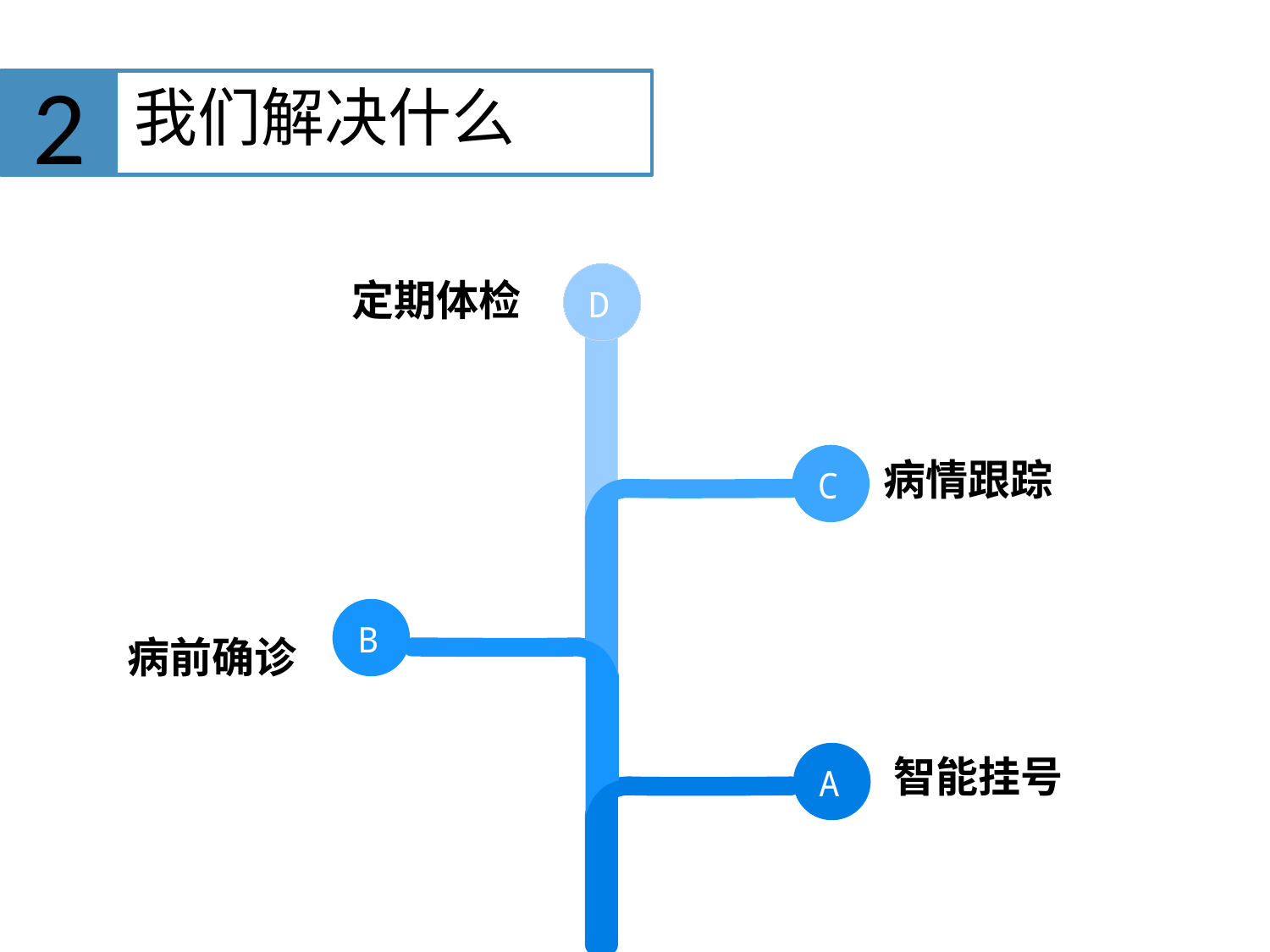

2

我们解决什么

定期体检
D

病情跟踪
C

病前确诊

B

智能挂号

A